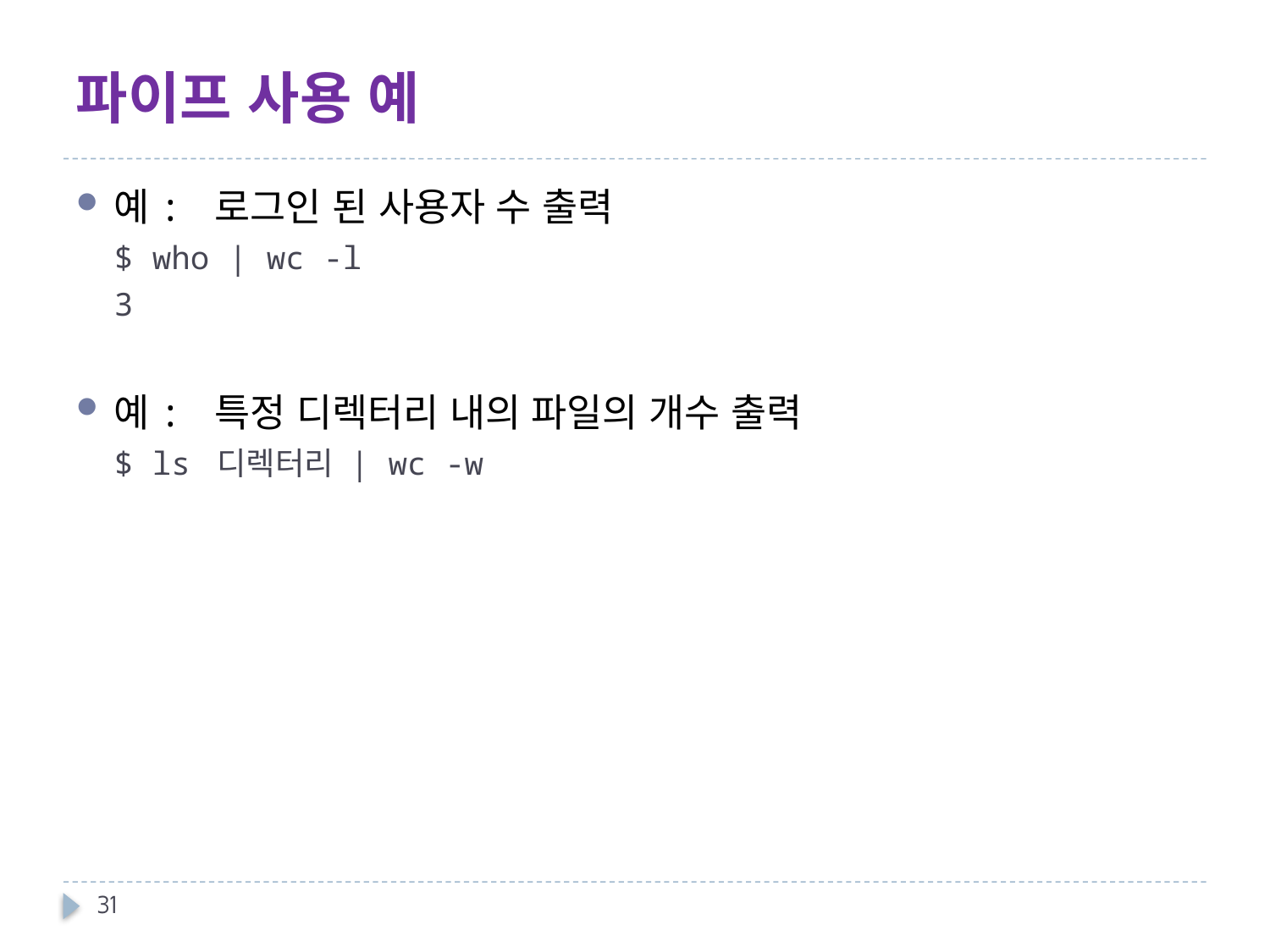

# 파이프 사용 예
예: 로그인 된 사용자 수 출력
$ who | wc -l
3

예: 특정 디렉터리 내의 파일의 개수 출력
$ ls 디렉터리 | wc -w

31